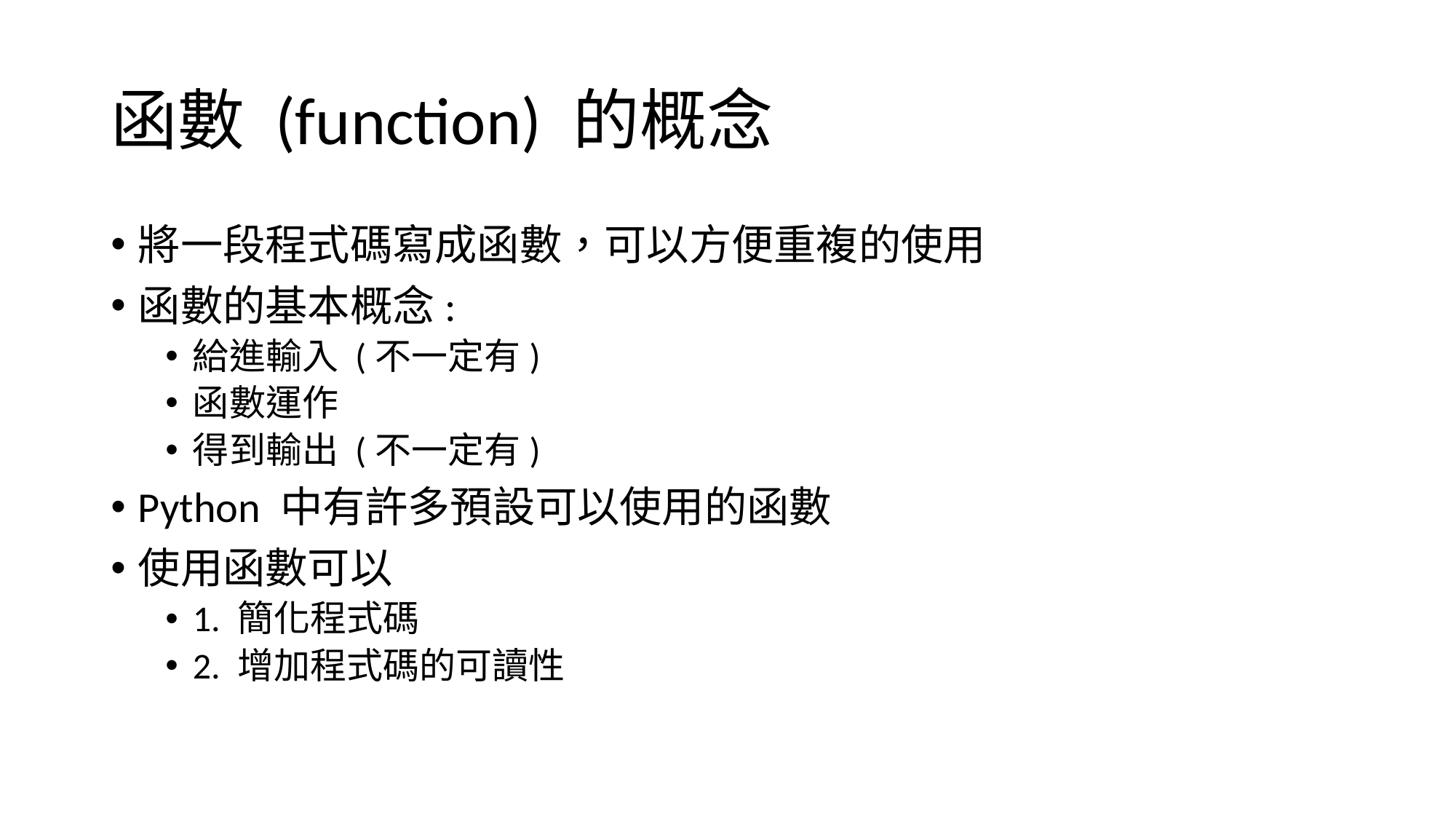

# 函數 (function) 的概念
將一段程式碼寫成函數，可以方便重複的使用
函數的基本概念:
給進輸入 (不一定有)
函數運作
得到輸出 (不一定有)
Python 中有許多預設可以使用的函數
使用函數可以
1. 簡化程式碼
2. 增加程式碼的可讀性